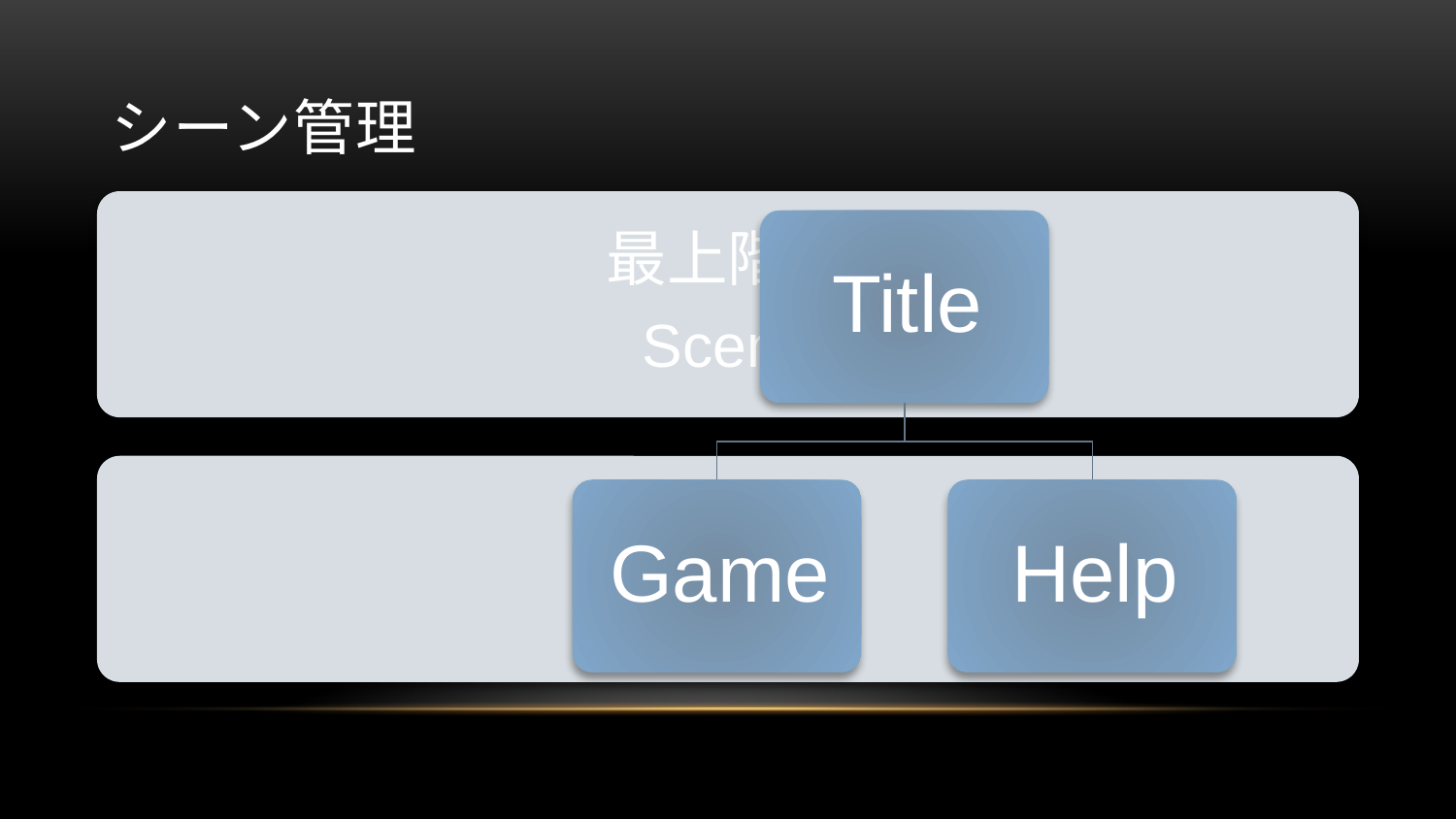

# シーン管理
最下階層
Scene
最上階層
Scene
Title
Game
Help